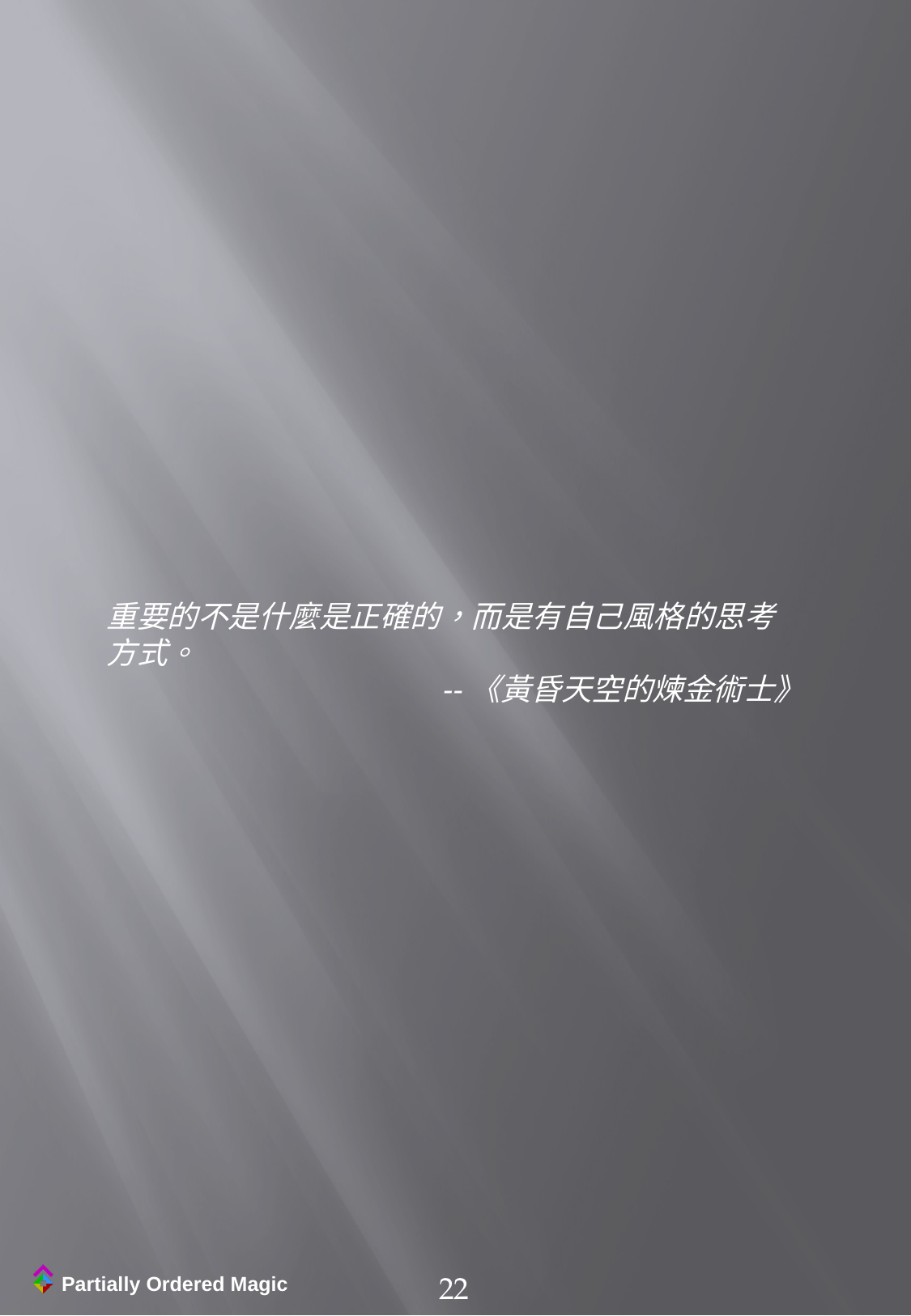

#

重要的不是什麼是正確的，而是有自己風格的思考方式。
--《黃昏天空的煉金術士》